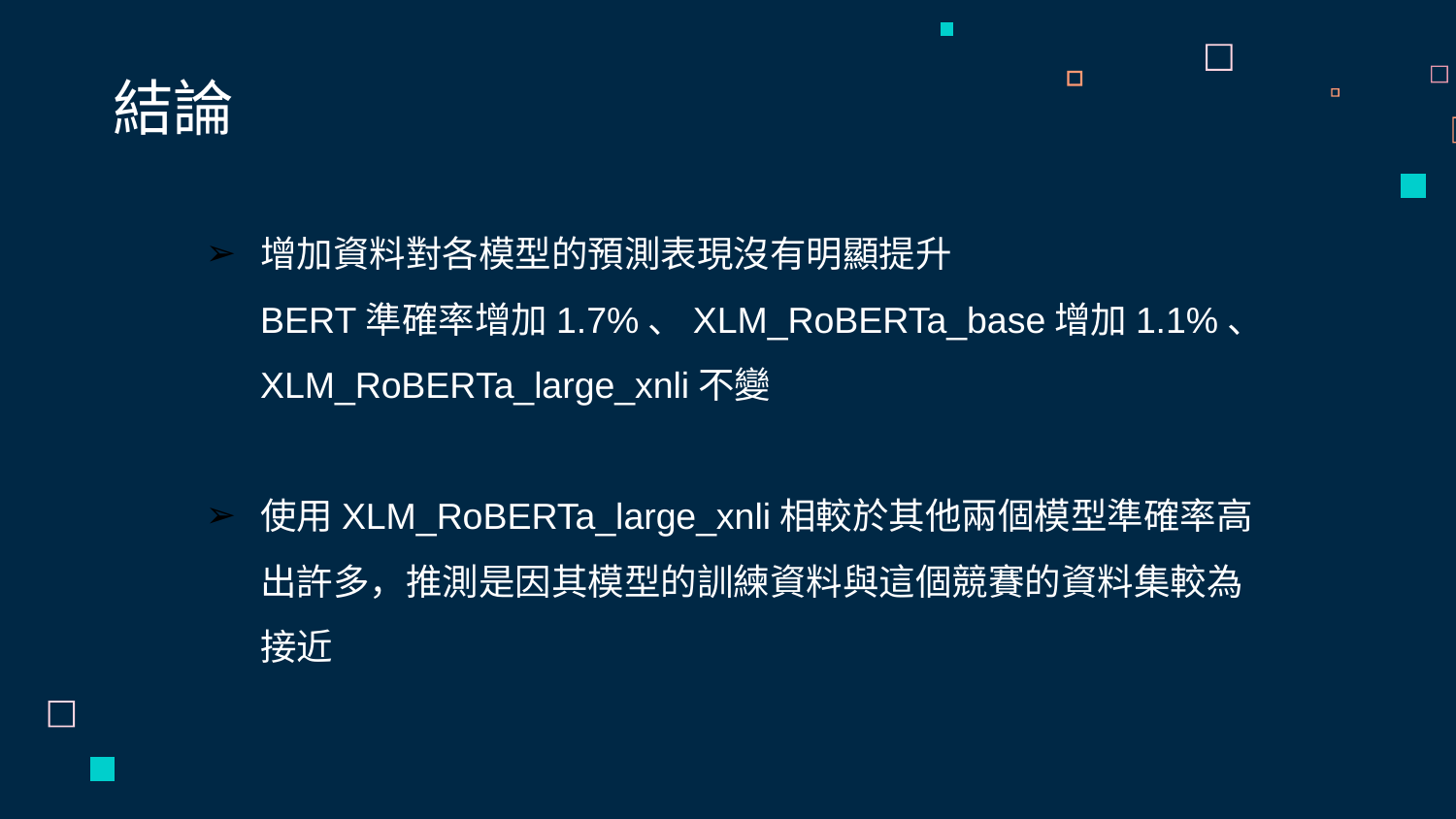

# 結論
增加資料對各模型的預測表現沒有明顯提升
BERT準確率增加1.7%、XLM_RoBERTa_base增加1.1%、
XLM_RoBERTa_large_xnli不變

使用XLM_RoBERTa_large_xnli相較於其他兩個模型準確率高出許多，推測是因其模型的訓練資料與這個競賽的資料集較為接近